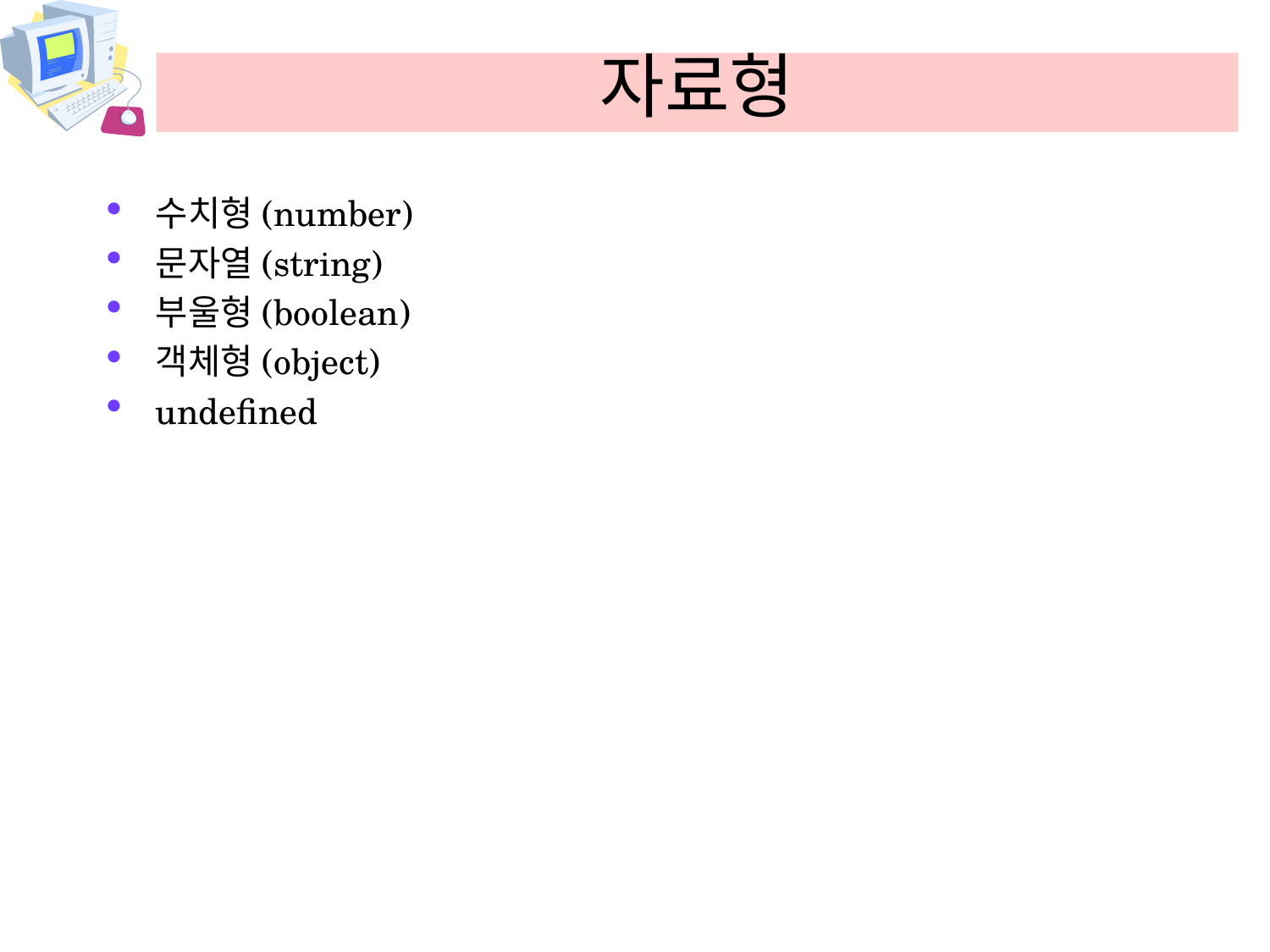

# 자료형
수치형(number)
문자열(string)
부울형(boolean)
객체형(object)
undefined